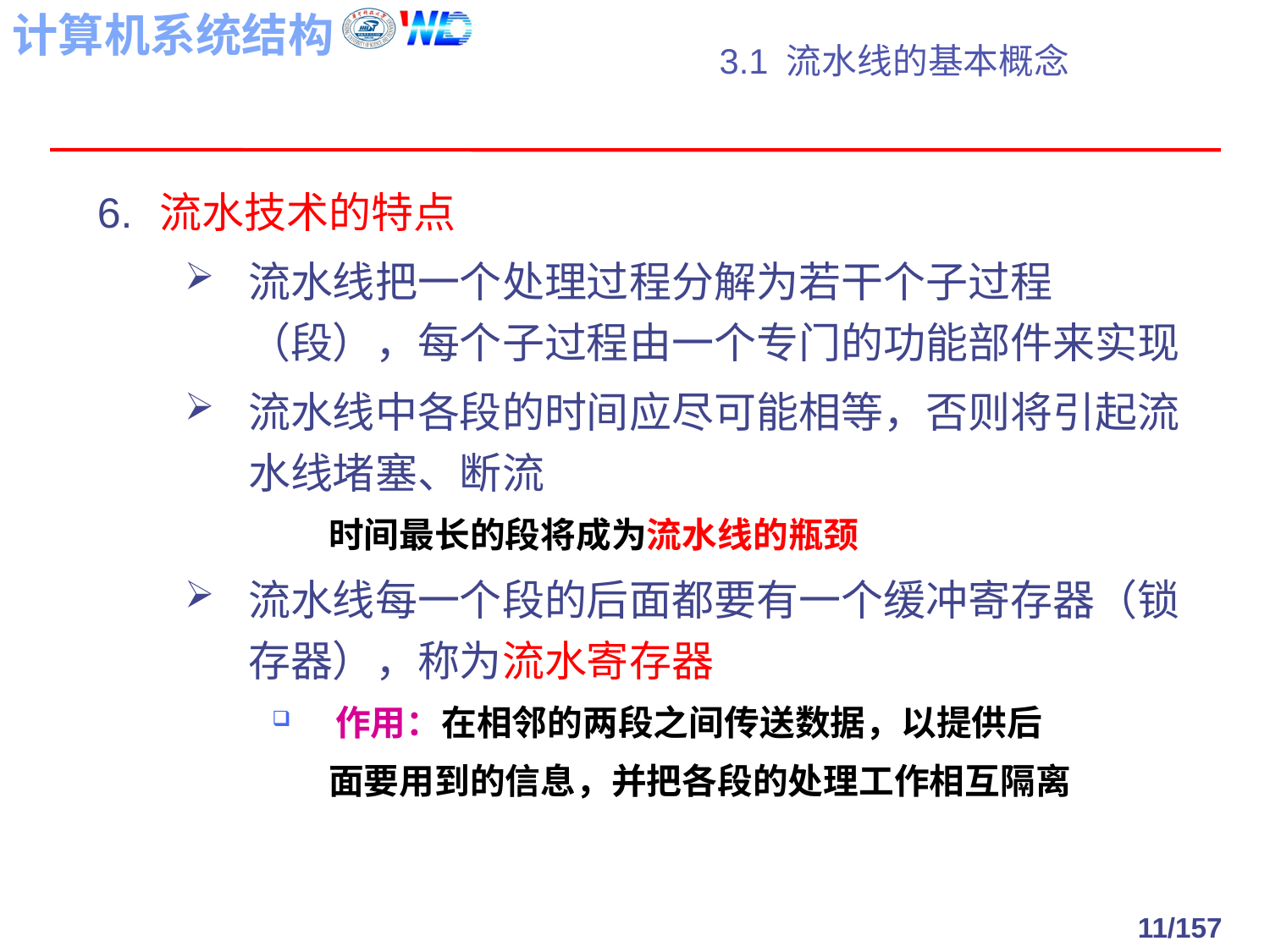

# 3.1 流水线的基本概念
流水技术的特点
流水线把一个处理过程分解为若干个子过程（段），每个子过程由一个专门的功能部件来实现
流水线中各段的时间应尽可能相等，否则将引起流水线堵塞、断流
      时间最长的段将成为流水线的瓶颈
流水线每一个段的后面都要有一个缓冲寄存器（锁存器），称为流水寄存器
作用：在相邻的两段之间传送数据，以提供后
      面要用到的信息，并把各段的处理工作相互隔离